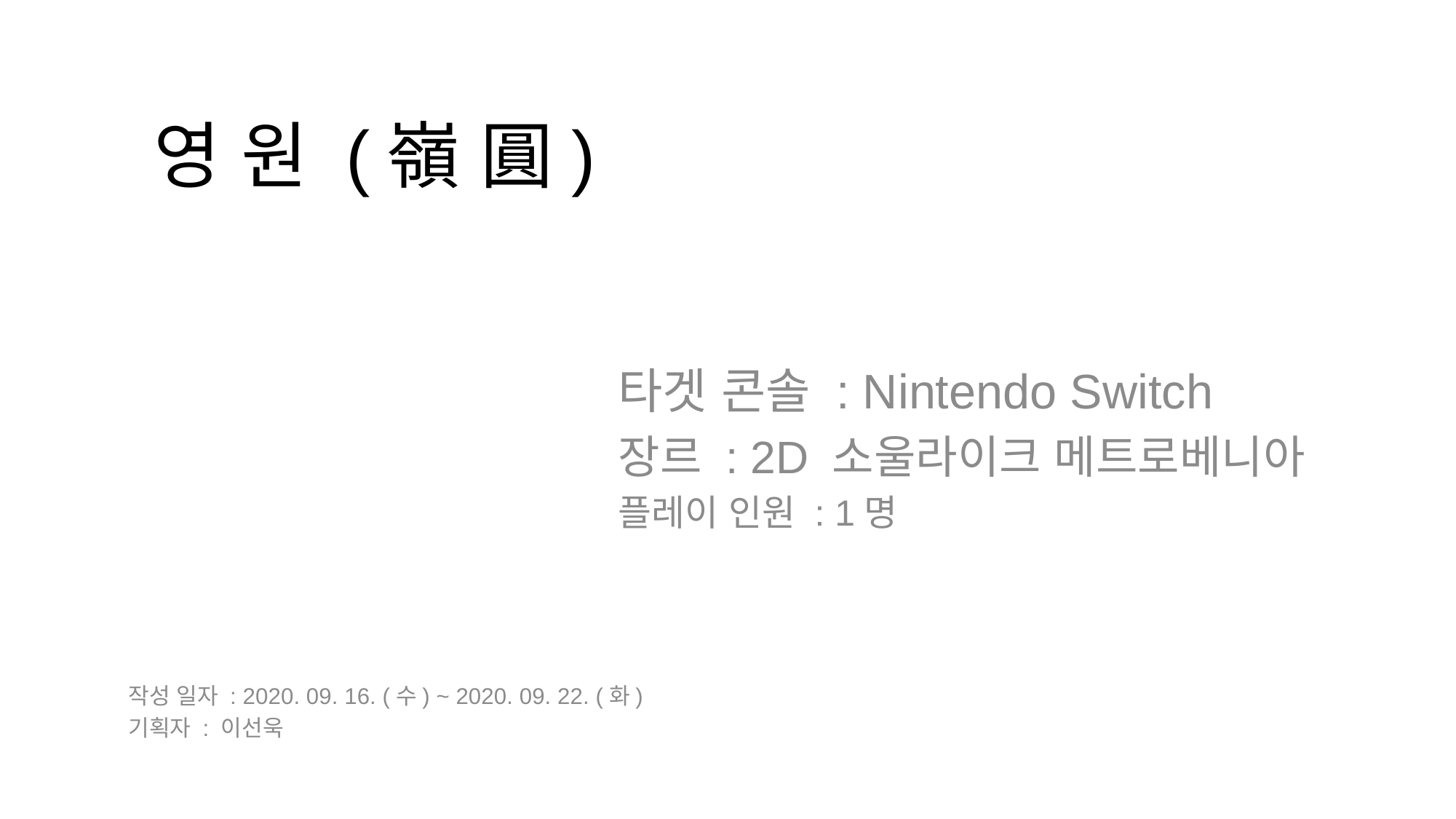

# 영 원 (嶺 圓)
타겟 콘솔 : Nintendo Switch
장르 : 2D 소울라이크 메트로베니아
플레이 인원 : 1명
작성 일자 : 2020. 09. 16. (수) ~ 2020. 09. 22. (화)
기획자 : 이선욱